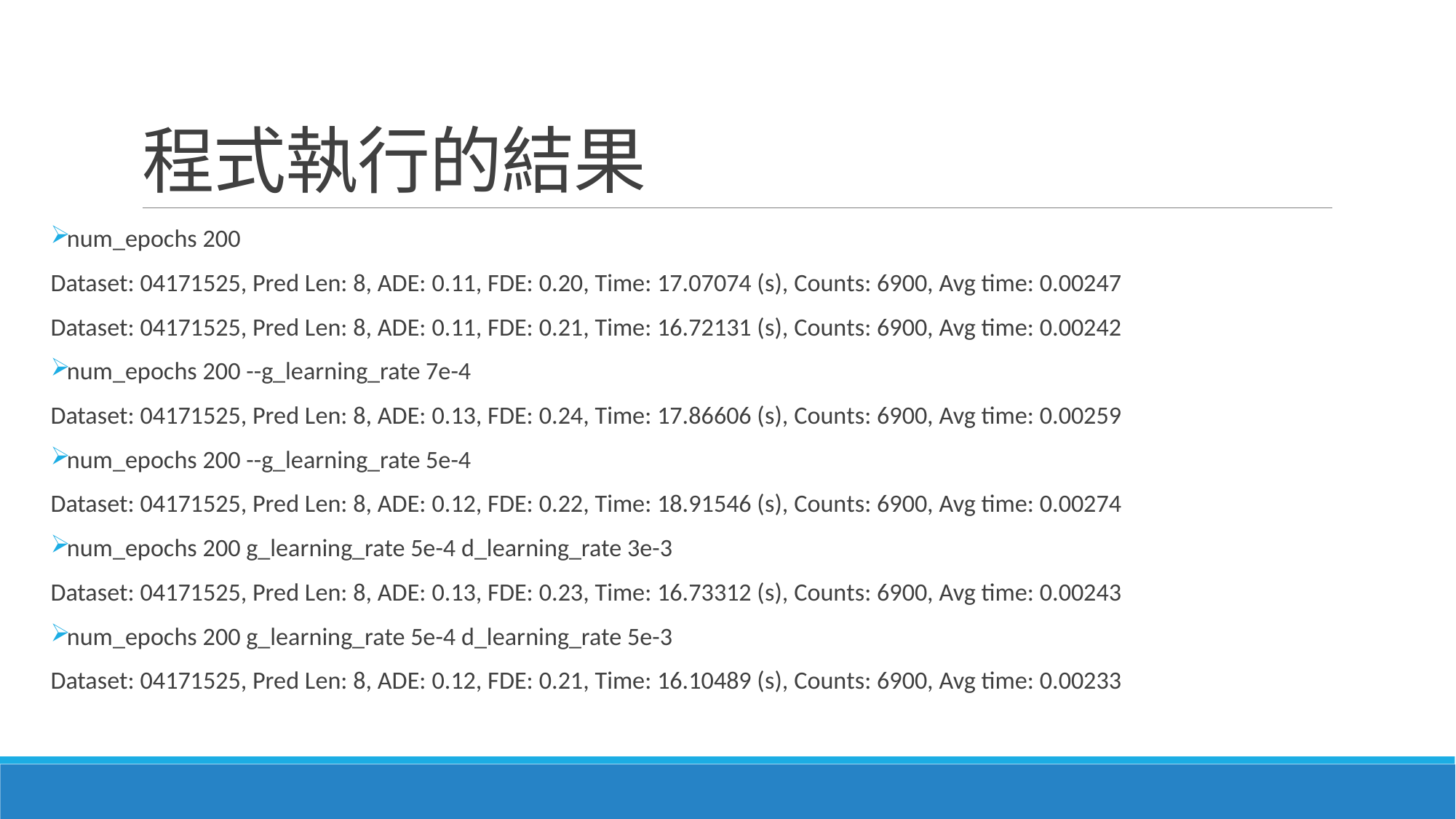

# 程式執行的結果
num_epochs 200
Dataset: 04171525, Pred Len: 8, ADE: 0.11, FDE: 0.20, Time: 17.07074 (s), Counts: 6900, Avg time: 0.00247
Dataset: 04171525, Pred Len: 8, ADE: 0.11, FDE: 0.21, Time: 16.72131 (s), Counts: 6900, Avg time: 0.00242
num_epochs 200 --g_learning_rate 7e-4
Dataset: 04171525, Pred Len: 8, ADE: 0.13, FDE: 0.24, Time: 17.86606 (s), Counts: 6900, Avg time: 0.00259
num_epochs 200 --g_learning_rate 5e-4
Dataset: 04171525, Pred Len: 8, ADE: 0.12, FDE: 0.22, Time: 18.91546 (s), Counts: 6900, Avg time: 0.00274
num_epochs 200 g_learning_rate 5e-4 d_learning_rate 3e-3
Dataset: 04171525, Pred Len: 8, ADE: 0.13, FDE: 0.23, Time: 16.73312 (s), Counts: 6900, Avg time: 0.00243
num_epochs 200 g_learning_rate 5e-4 d_learning_rate 5e-3
Dataset: 04171525, Pred Len: 8, ADE: 0.12, FDE: 0.21, Time: 16.10489 (s), Counts: 6900, Avg time: 0.00233